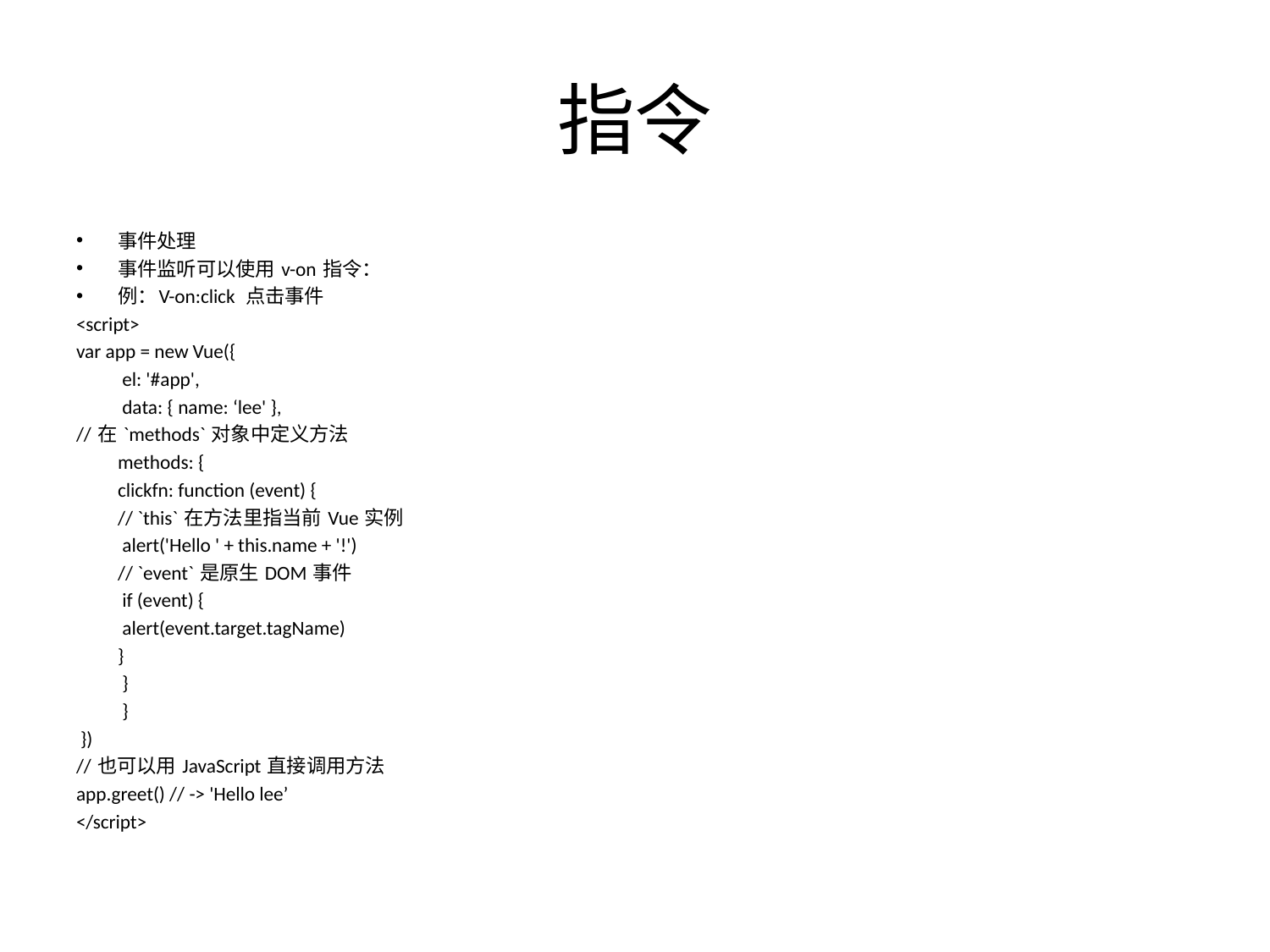

# 指令
事件处理
事件监听可以使用 v-on 指令：
例：V-on:click  点击事件
<script>
var app = new Vue({
	 el: '#app',
	 data: { name: ‘lee' },
// 在 `methods` 对象中定义方法
	methods: {
		clickfn: function (event) {
			// `this` 在方法里指当前 Vue 实例
			 alert('Hello ' + this.name + '!')
			// `event` 是原生 DOM 事件
			 if (event) {
				 alert(event.target.tagName)
			}
		 }
	 }
 })
// 也可以用 JavaScript 直接调用方法
app.greet() // -> 'Hello lee’
</script>